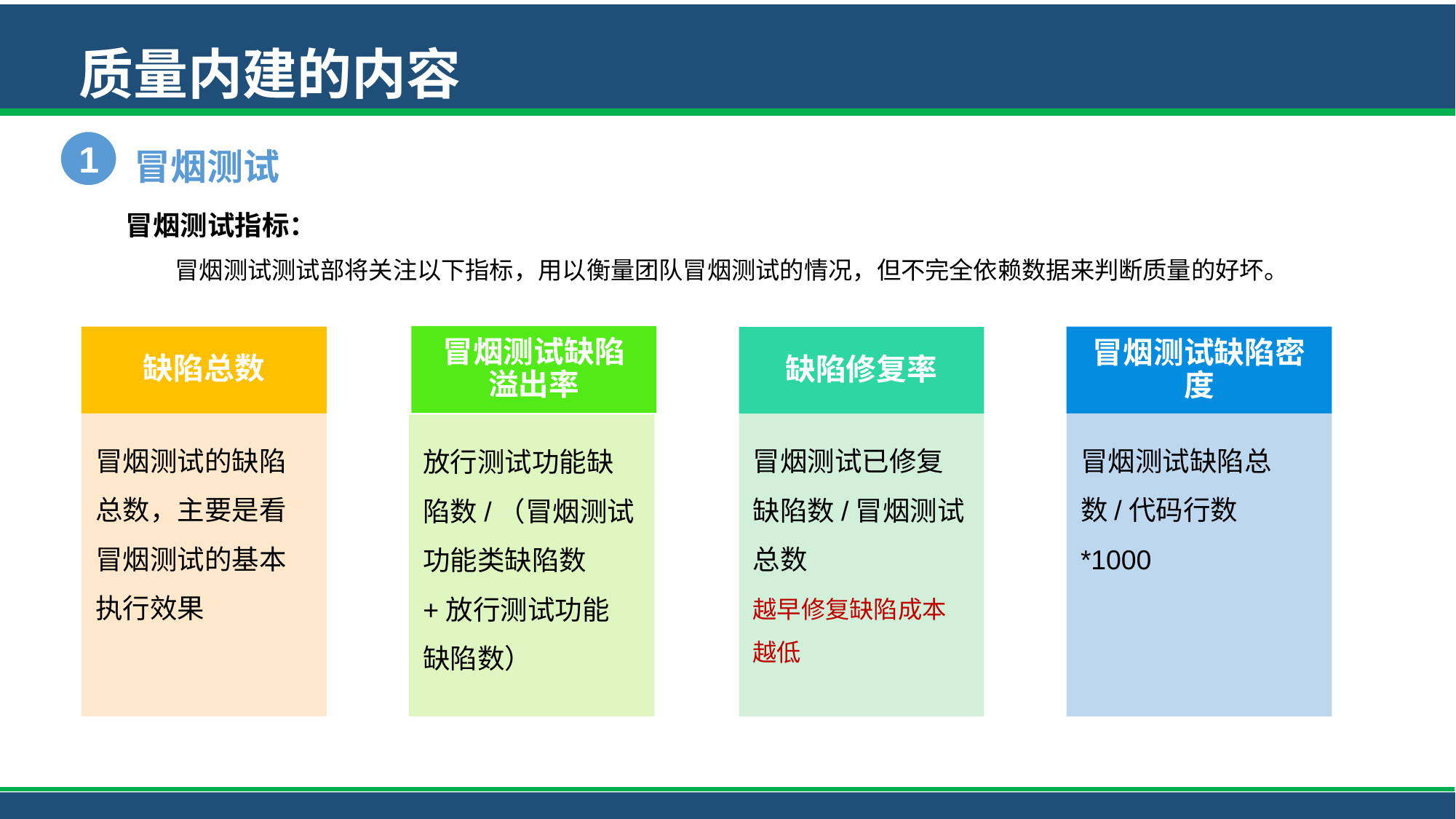

质量内建的内容
冒烟测试
1
冒烟测试指标：
        冒烟测试测试部将关注以下指标，用以衡量团队冒烟测试的情况，但不完全依赖数据来判断质量的好坏。
冒烟测试缺陷溢出率
缺陷总数
冒烟测试缺陷密度
缺陷修复率
冒烟测试的缺陷总数，主要是看冒烟测试的基本执行效果

冒烟测试缺陷总数/代码行数*1000

冒烟测试已修复缺陷数/冒烟测试总数
越早修复缺陷成本越低

放行测试功能缺陷数/（冒烟测试功能类缺陷数+放行测试功能缺陷数）